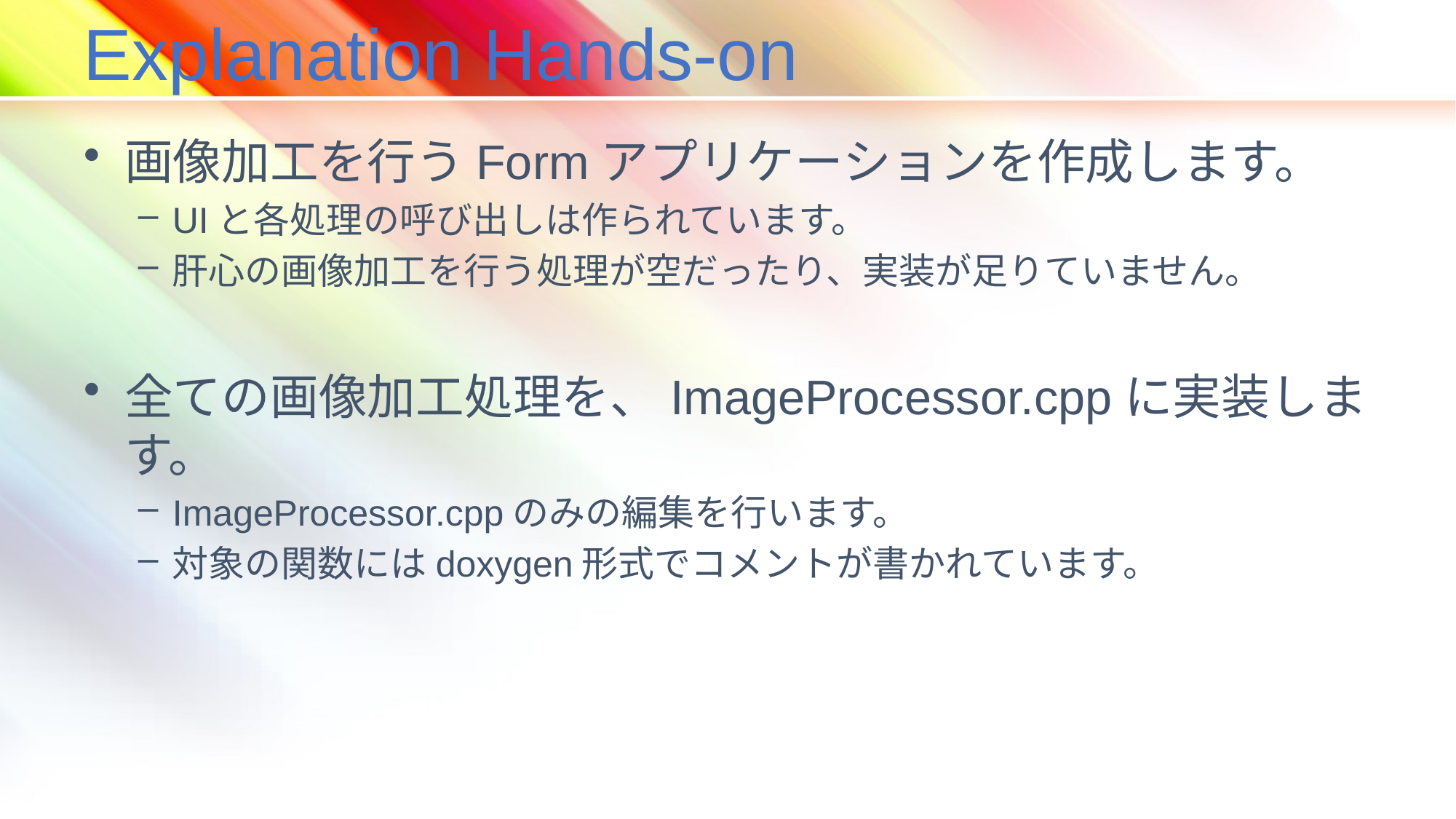

# Explanation Hands-on
画像加工を行うFormアプリケーションを作成します。
UIと各処理の呼び出しは作られています。
肝心の画像加工を行う処理が空だったり、実装が足りていません。

全ての画像加工処理を、ImageProcessor.cppに実装します。
ImageProcessor.cppのみの編集を行います。
対象の関数にはdoxygen形式でコメントが書かれています。